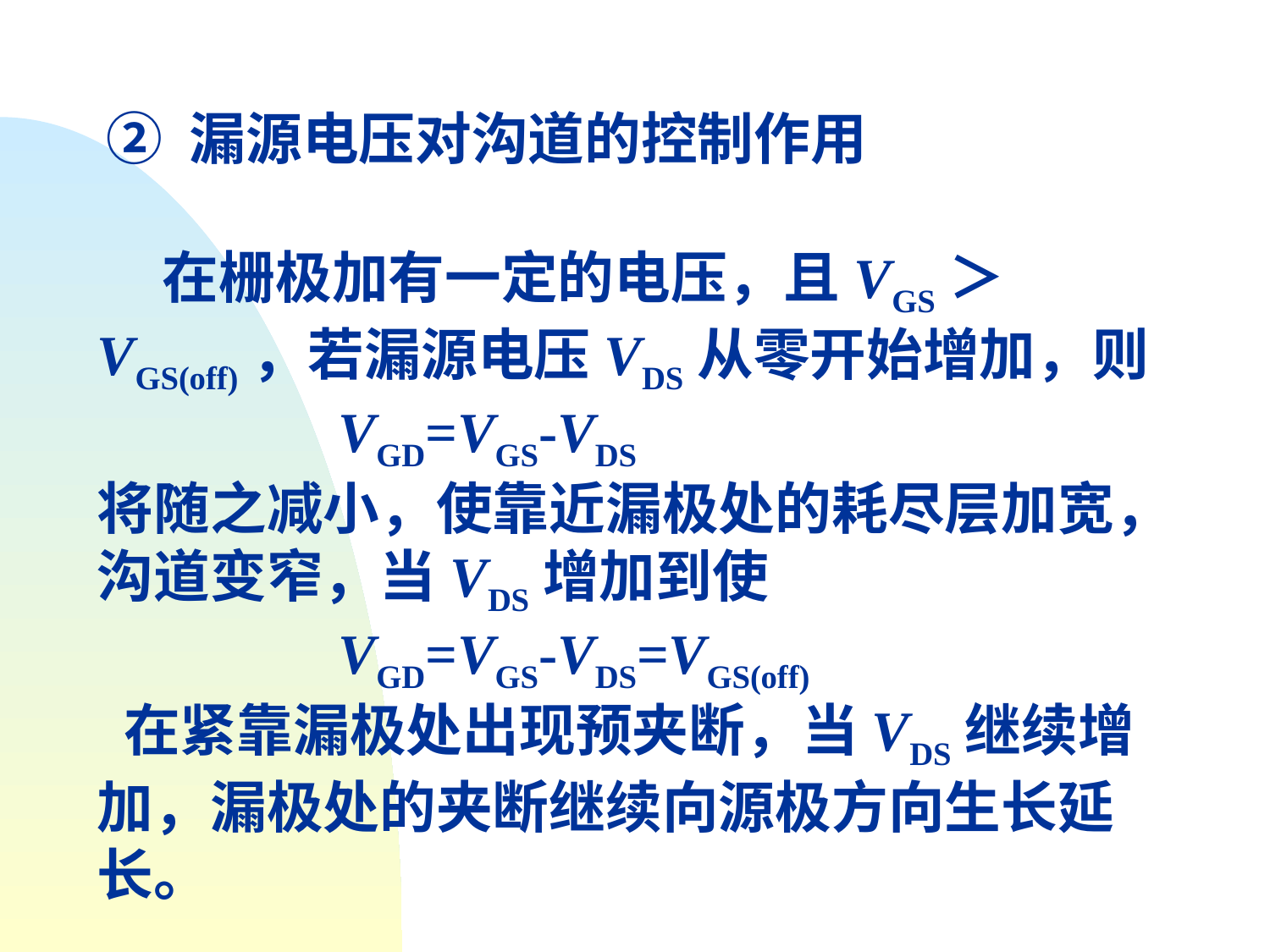

② 漏源电压对沟道的控制作用
    在栅极加有一定的电压，且VGS＞VGS(off)，若漏源电压VDS从零开始增加，则
                 VGD=VGS-VDS
将随之减小，使靠近漏极处的耗尽层加宽，沟道变窄，当VDS增加到使
                 VGD=VGS-VDS=VGS(off)
 在紧靠漏极处出现预夹断，当VDS继续增加，漏极处的夹断继续向源极方向生长延长。